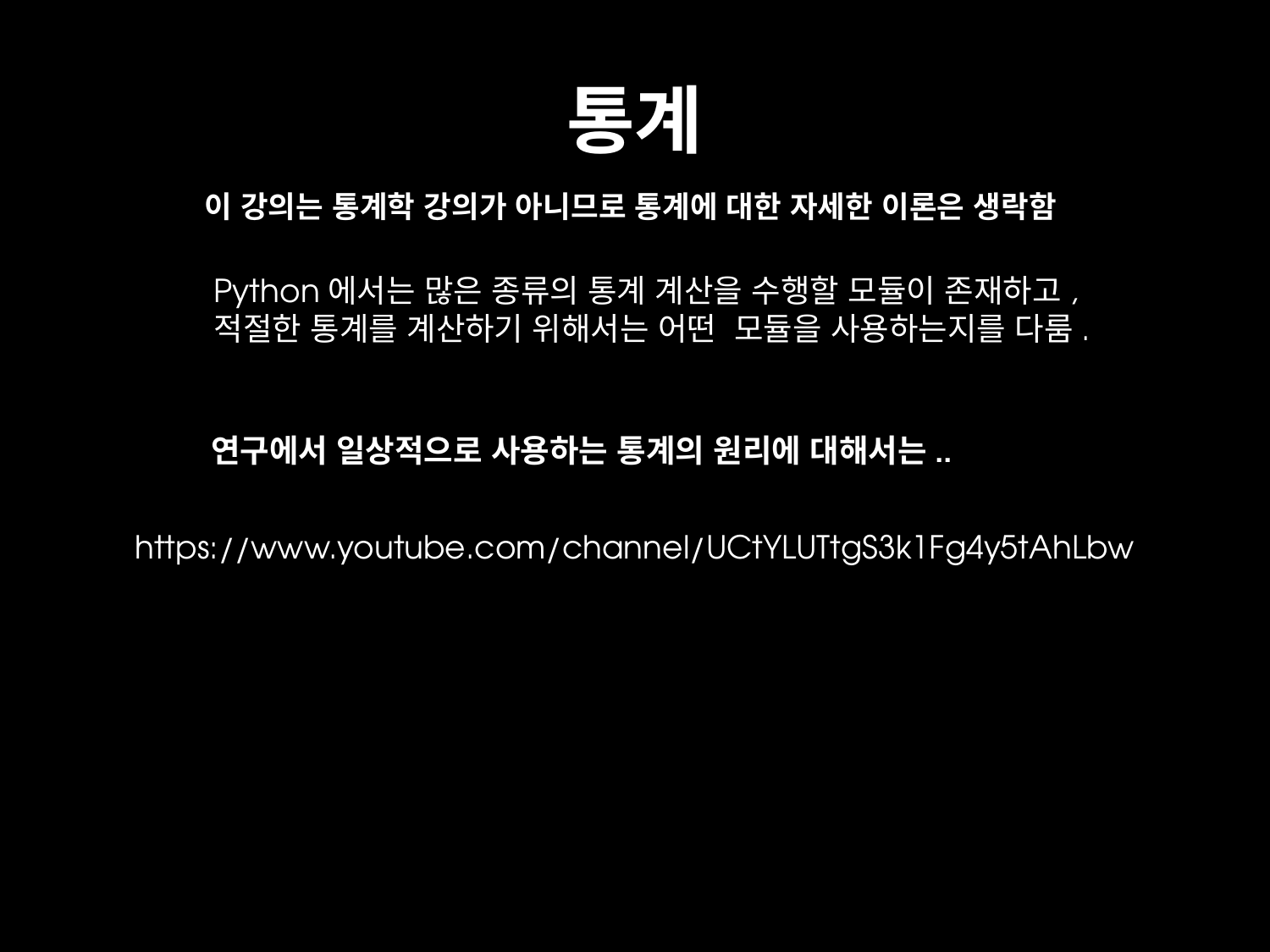

통계
이 강의는 통계학 강의가 아니므로 통계에 대한 자세한 이론은 생락함
Python에서는 많은 종류의 통계 계산을 수행할 모듈이 존재하고,
적절한 통계를 계산하기 위해서는 어떤  모듈을 사용하는지를 다룸.
연구에서 일상적으로 사용하는 통계의 원리에 대해서는..
https://www.youtube.com/channel/UCtYLUTtgS3k1Fg4y5tAhLbw